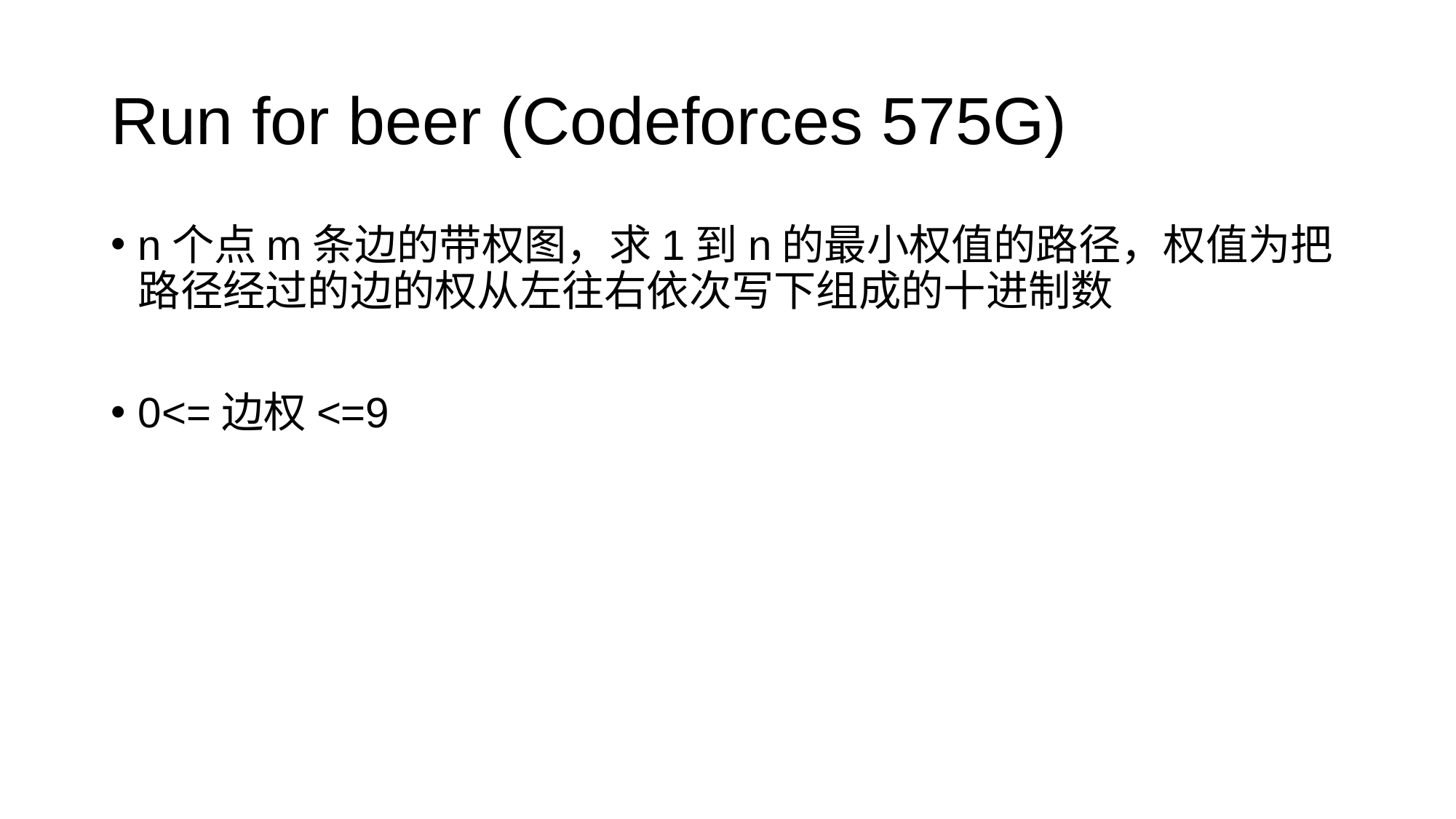

# Run for beer (Codeforces 575G)
n个点m条边的带权图，求1到n的最小权值的路径，权值为把路径经过的边的权从左往右依次写下组成的十进制数

0<=边权<=9